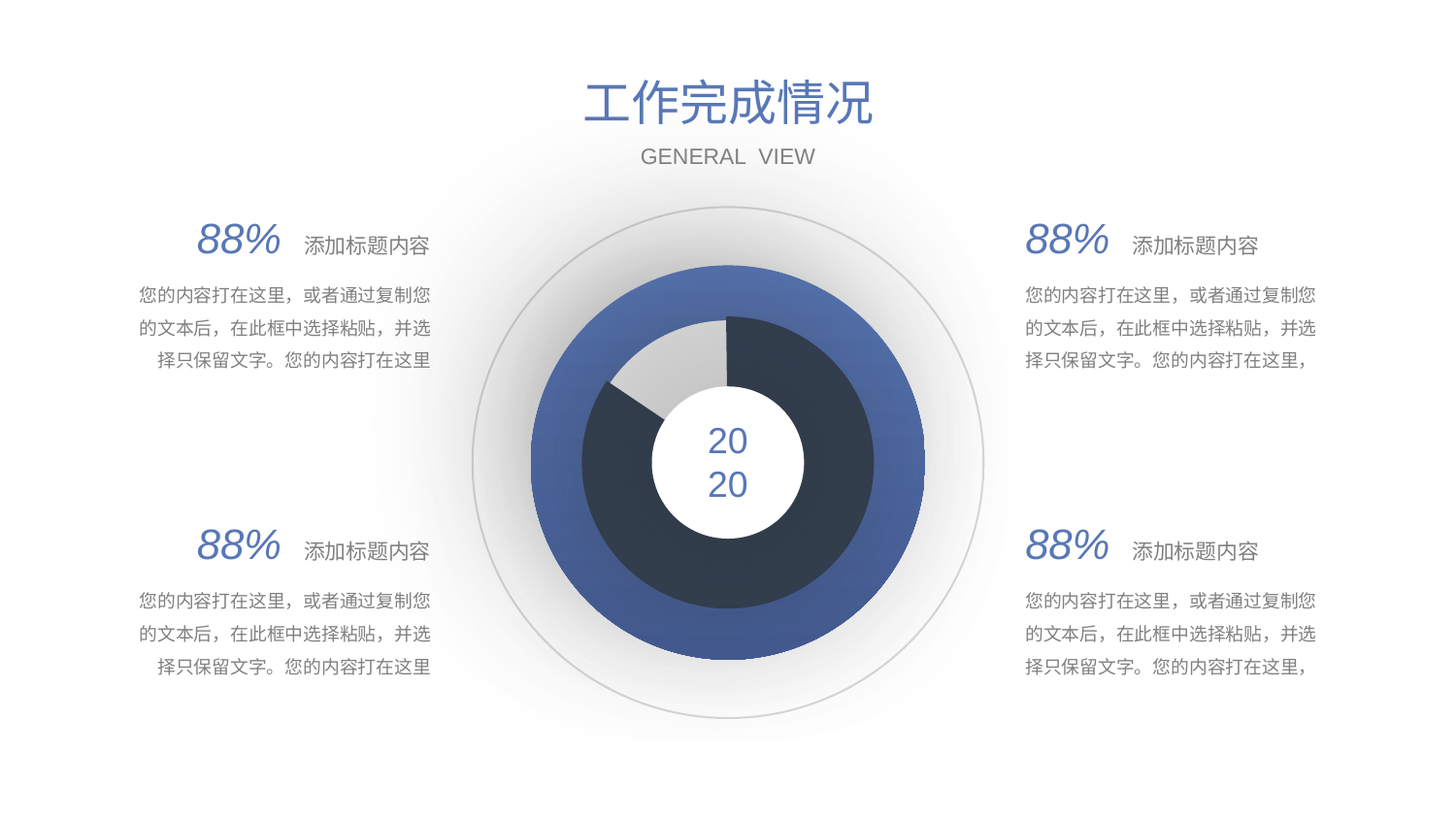

工作完成情况
GENERAL  VIEW

88% 添加标题内容
您的内容打在这里，或者通过复制您的文本后，在此框中选择粘贴，并选择只保留文字。您的内容打在这里
88% 添加标题内容
您的内容打在这里，或者通过复制您的文本后，在此框中选择粘贴，并选择只保留文字。您的内容打在这里，
20
20
88% 添加标题内容
您的内容打在这里，或者通过复制您的文本后，在此框中选择粘贴，并选择只保留文字。您的内容打在这里
88% 添加标题内容
您的内容打在这里，或者通过复制您的文本后，在此框中选择粘贴，并选择只保留文字。您的内容打在这里，